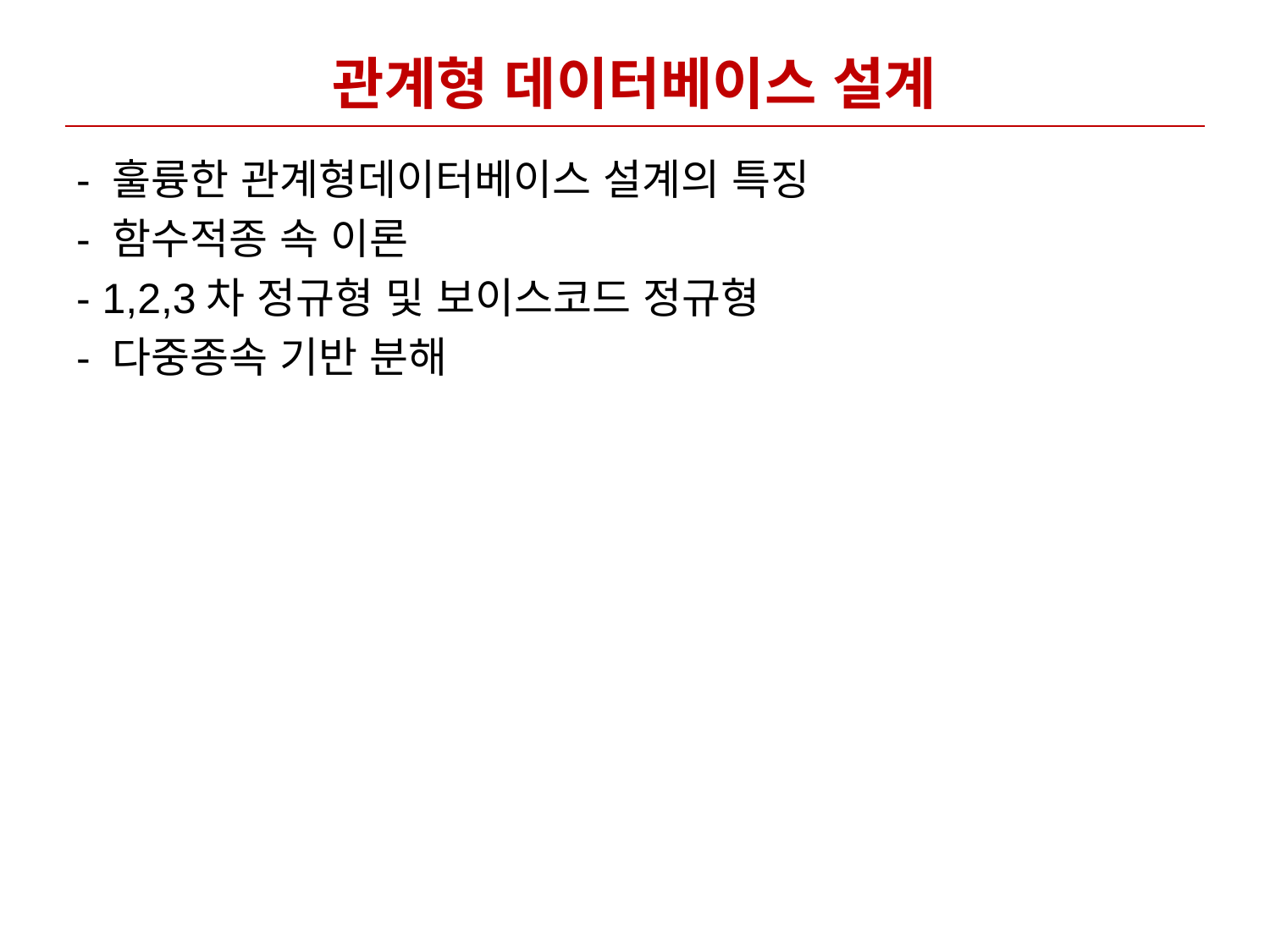

# 관계형 데이터베이스 설계
- 훌륭한 관계형데이터베이스 설계의 특징
- 함수적종 속 이론
- 1,2,3차 정규형 및 보이스코드 정규형
- 다중종속 기반 분해